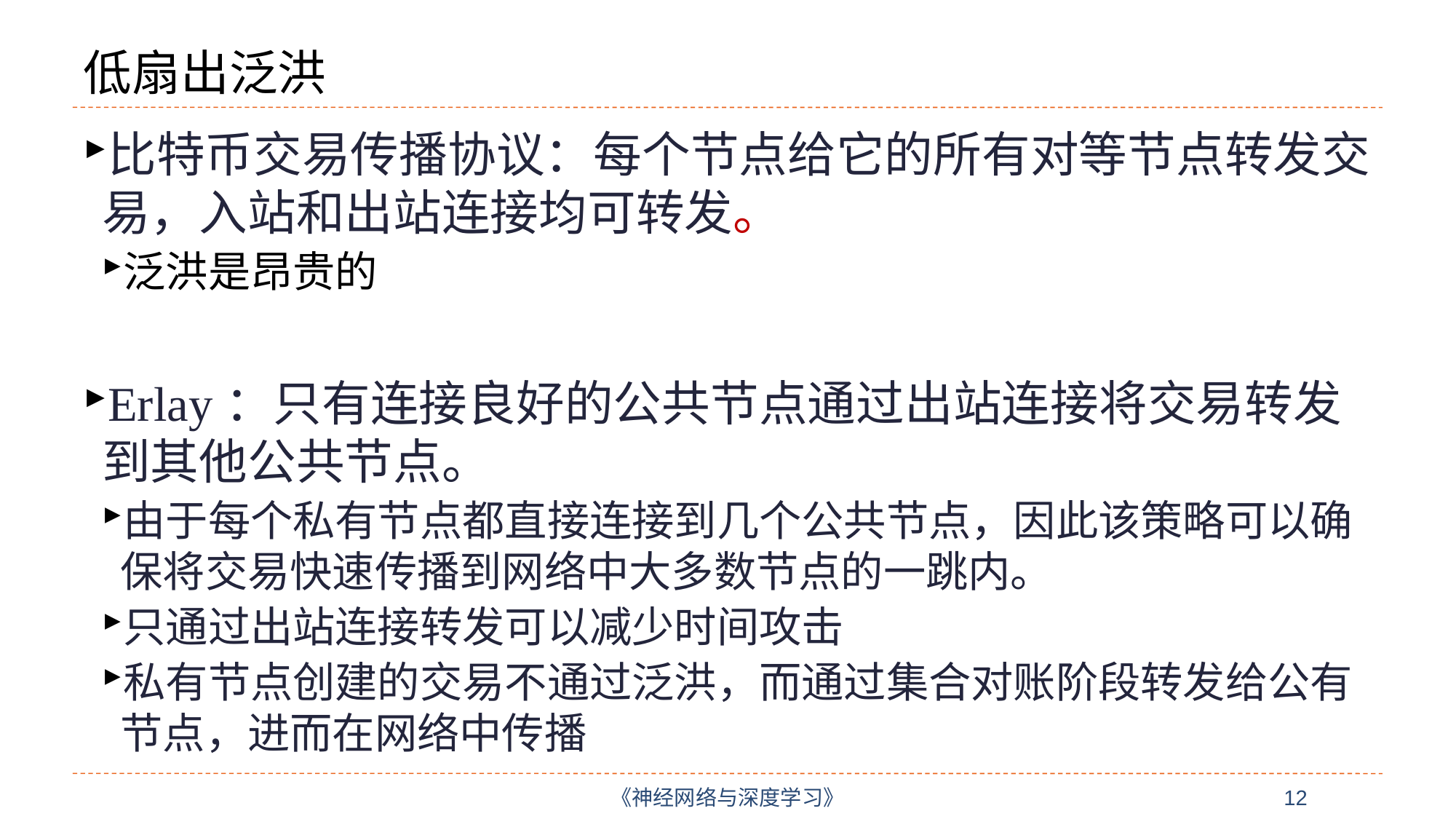

# 低扇出泛洪
比特币交易传播协议：每个节点给它的所有对等节点转发交易，入站和出站连接均可转发。
泛洪是昂贵的

Erlay：只有连接良好的公共节点通过出站连接将交易转发到其他公共节点。
由于每个私有节点都直接连接到几个公共节点，因此该策略可以确保将交易快速传播到网络中大多数节点的一跳内。
只通过出站连接转发可以减少时间攻击
私有节点创建的交易不通过泛洪，而通过集合对账阶段转发给公有节点，进而在网络中传播